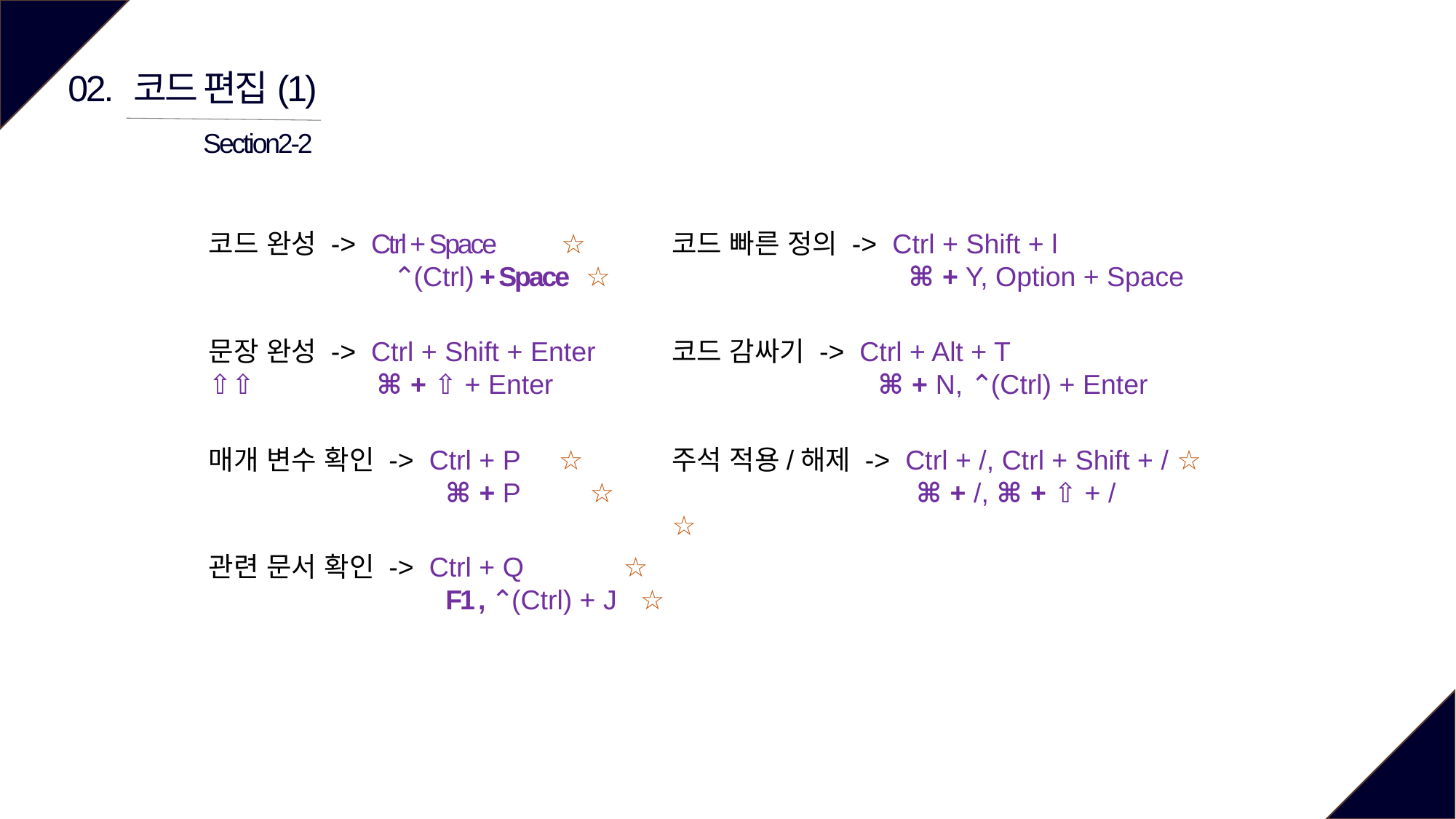

02.
코드 편집(1)
Section2-2
코드 완성 ->  Ctrl + Space            ☆
                                  ⌃(Ctrl) + Space   ☆
코드 빠른 정의 ->  Ctrl + Shift + l
                               ⌘  + Y, Option + Space
문장 완성 ->  Ctrl + Shift + Enter
⇧⇧                ⌘  + ⇧ + Enter
코드 감싸기 ->  Ctrl + Alt + T
                           ⌘  + N, ⌃(Ctrl) + Enter
매개 변수 확인 ->  Ctrl + P     ☆
                               ⌘  + P         ☆
주석 적용/해제 ->  Ctrl + /, Ctrl + Shift + / ☆
                                ⌘  + /, ⌘  + ⇧ + /               ☆
관련 문서 확인 ->  Ctrl + Q             ☆
                               F1 , ⌃(Ctrl) + J   ☆